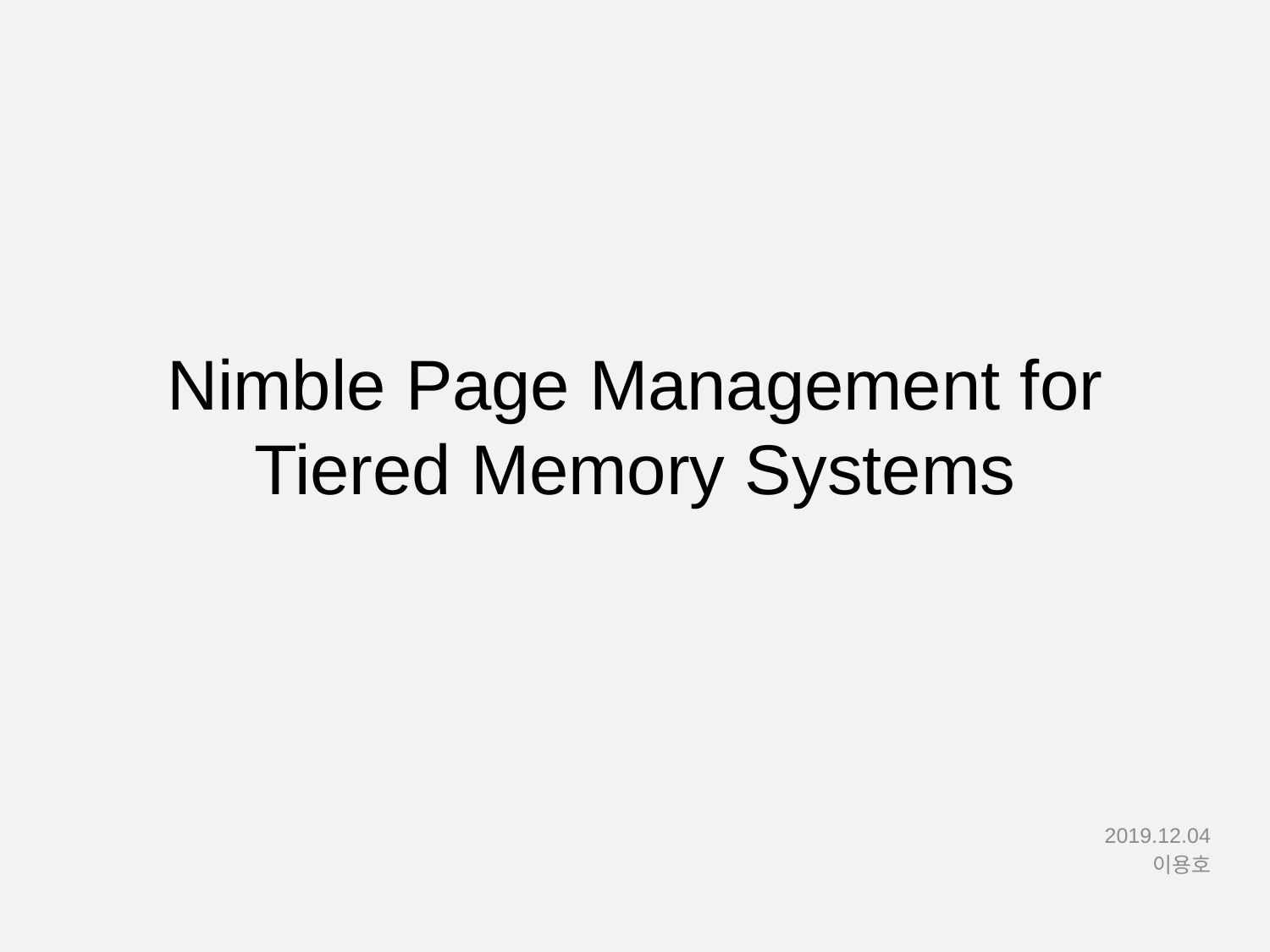

# Nimble Page Management for Tiered Memory Systems
2019.12.04
이용호